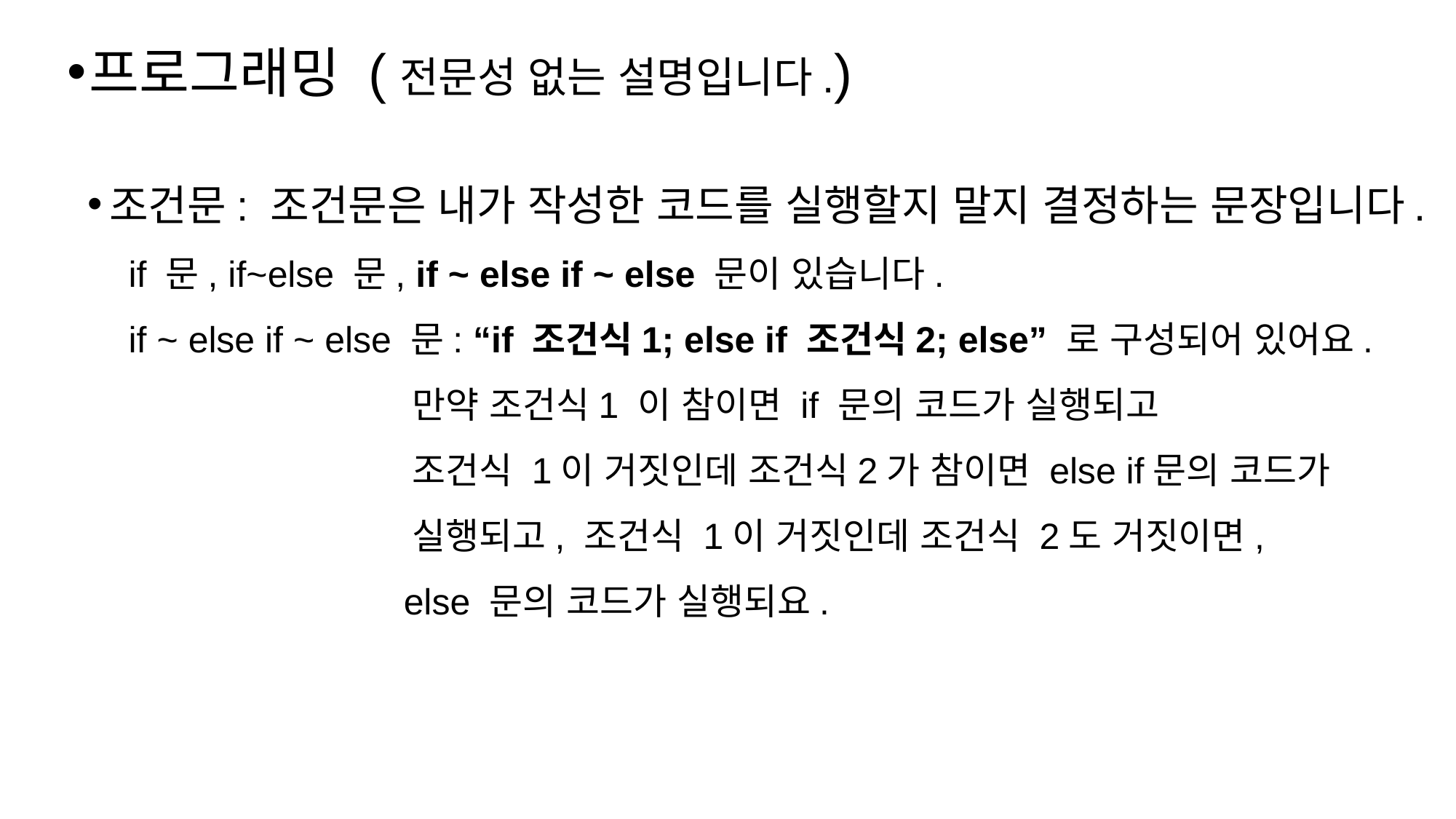

프로그래밍 (전문성 없는 설명입니다.)

조건문: 조건문은 내가 작성한 코드를 실행할지 말지 결정하는 문장입니다.
    if 문, if~else 문, if ~ else if ~ else 문이 있습니다.
    if ~ else if ~ else 문: “if 조건식1; else if 조건식2; else” 로 구성되어 있어요.
                               만약 조건식1 이 참이면 if 문의 코드가 실행되고
                               조건식 1이 거짓인데 조건식2가 참이면 else if문의 코드가
                               실행되고, 조건식 1이 거짓인데 조건식 2도 거짓이면,
                               else 문의 코드가 실행되요.